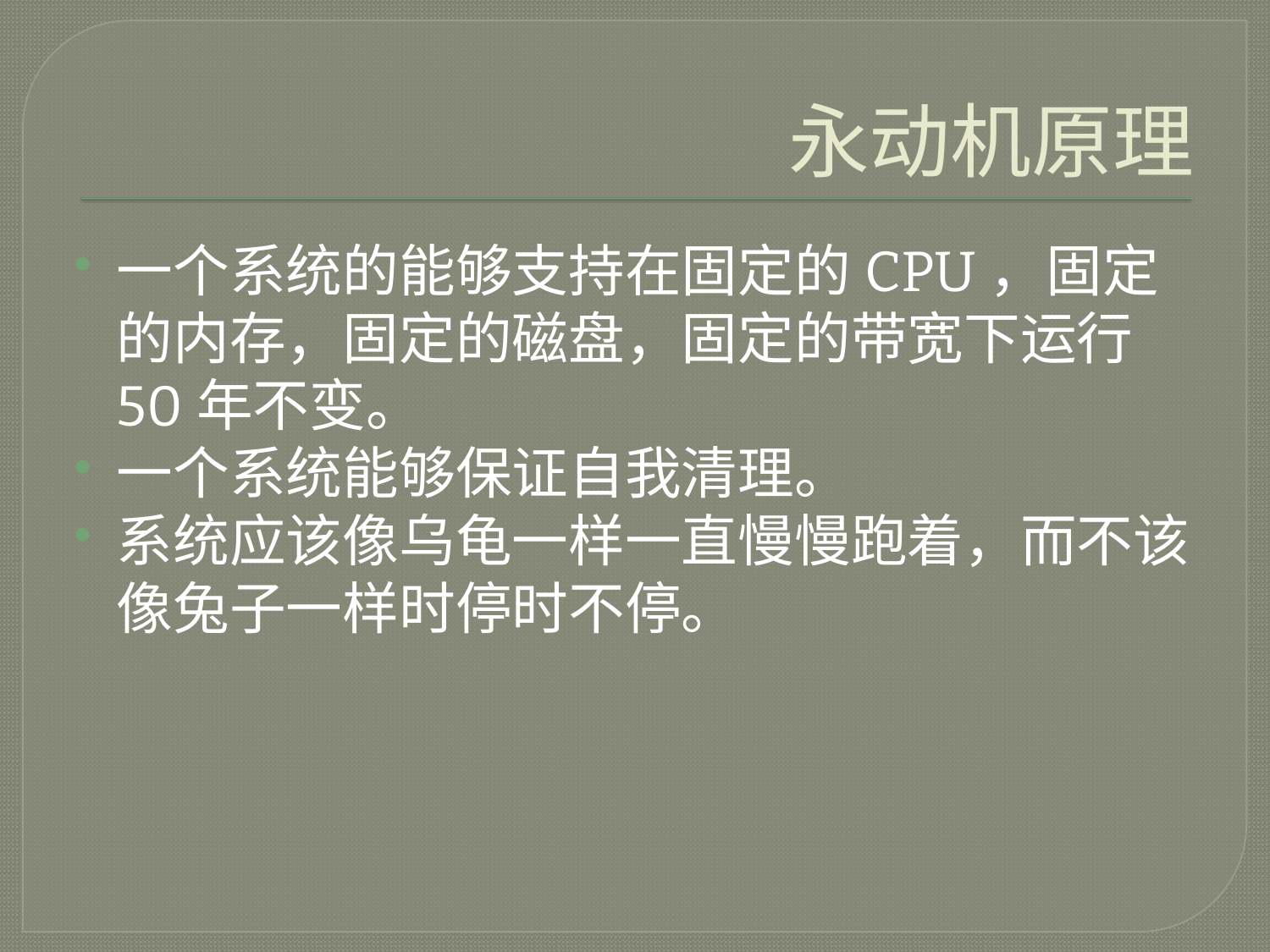

# 永动机原理
一个系统的能够支持在固定的CPU，固定的内存，固定的磁盘，固定的带宽下运行50年不变。
一个系统能够保证自我清理。
系统应该像乌龟一样一直慢慢跑着，而不该像兔子一样时停时不停。